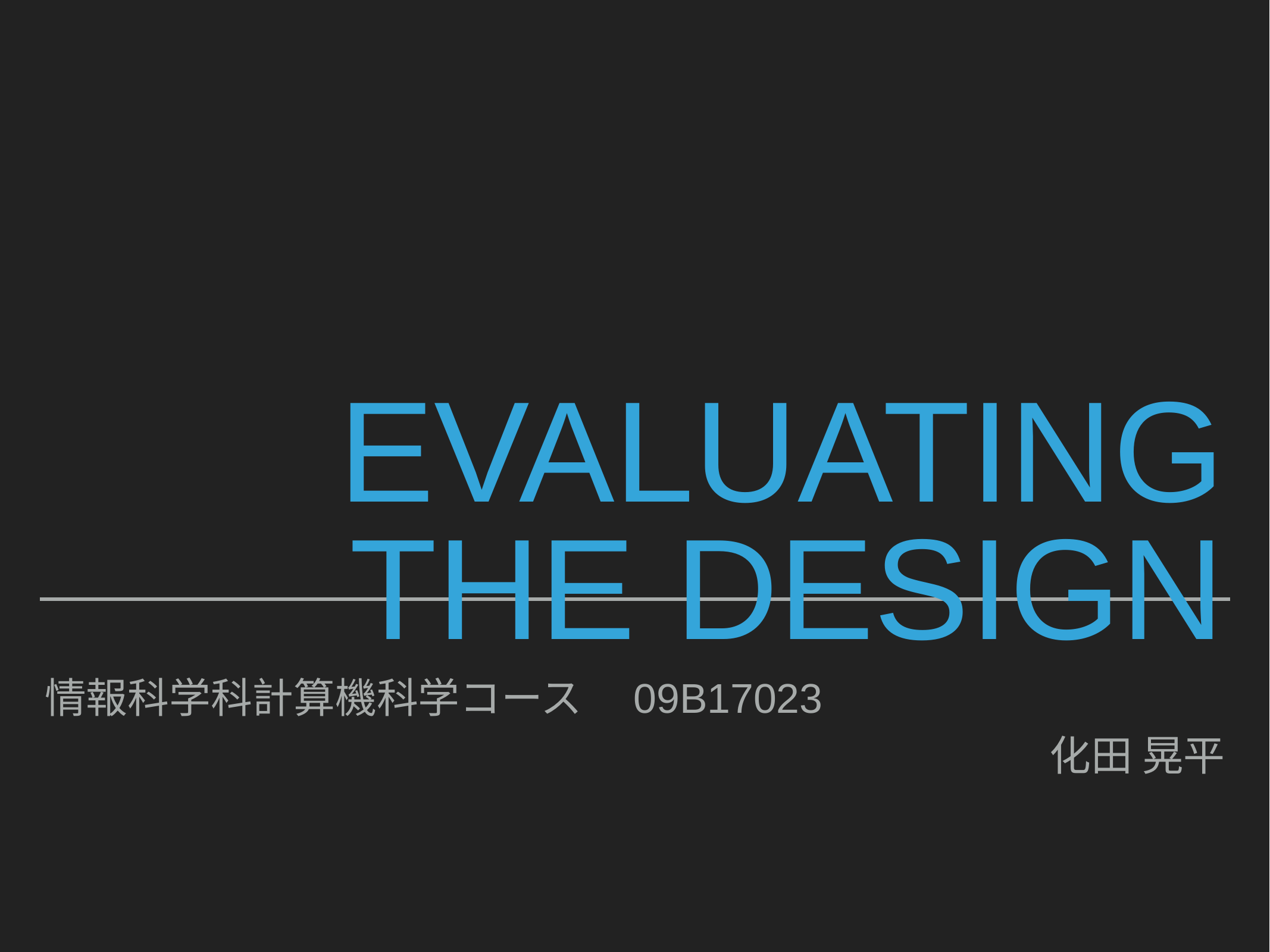

# Evaluating the design
情報科学科計算機科学コース　09B17023
化田 晃平